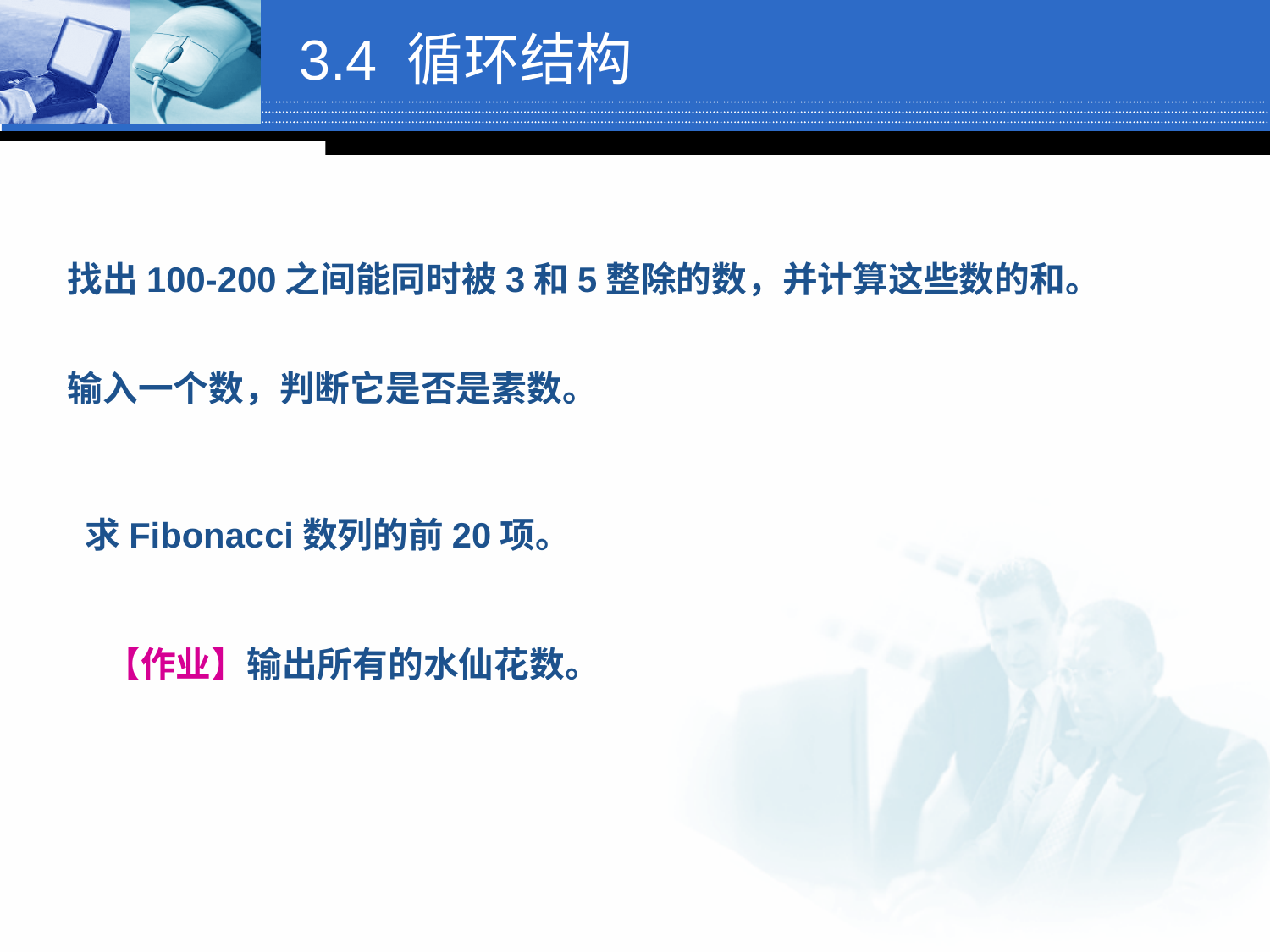

3.4 循环结构
找出100-200之间能同时被3和5整除的数，并计算这些数的和。
输入一个数，判断它是否是素数。
求Fibonacci数列的前20项。
【作业】输出所有的水仙花数。